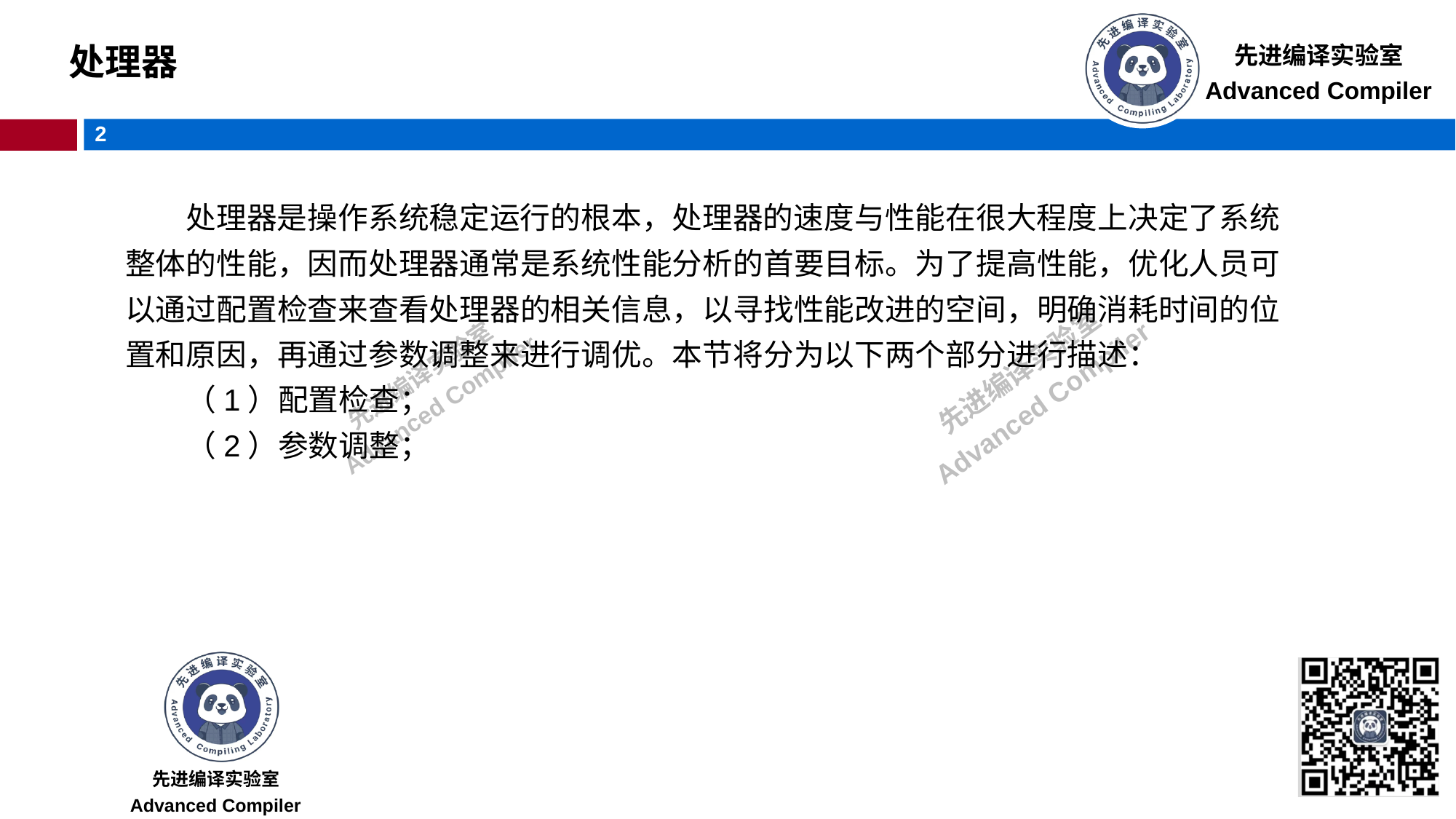

处理器
处理器是操作系统稳定运行的根本，处理器的速度与性能在很大程度上决定了系统整体的性能，因而处理器通常是系统性能分析的首要目标。为了提高性能，优化人员可以通过配置检查来查看处理器的相关信息，以寻找性能改进的空间，明确消耗时间的位置和原因，再通过参数调整来进行调优。本节将分为以下两个部分进行描述：
（1）配置检查；
（2）参数调整；